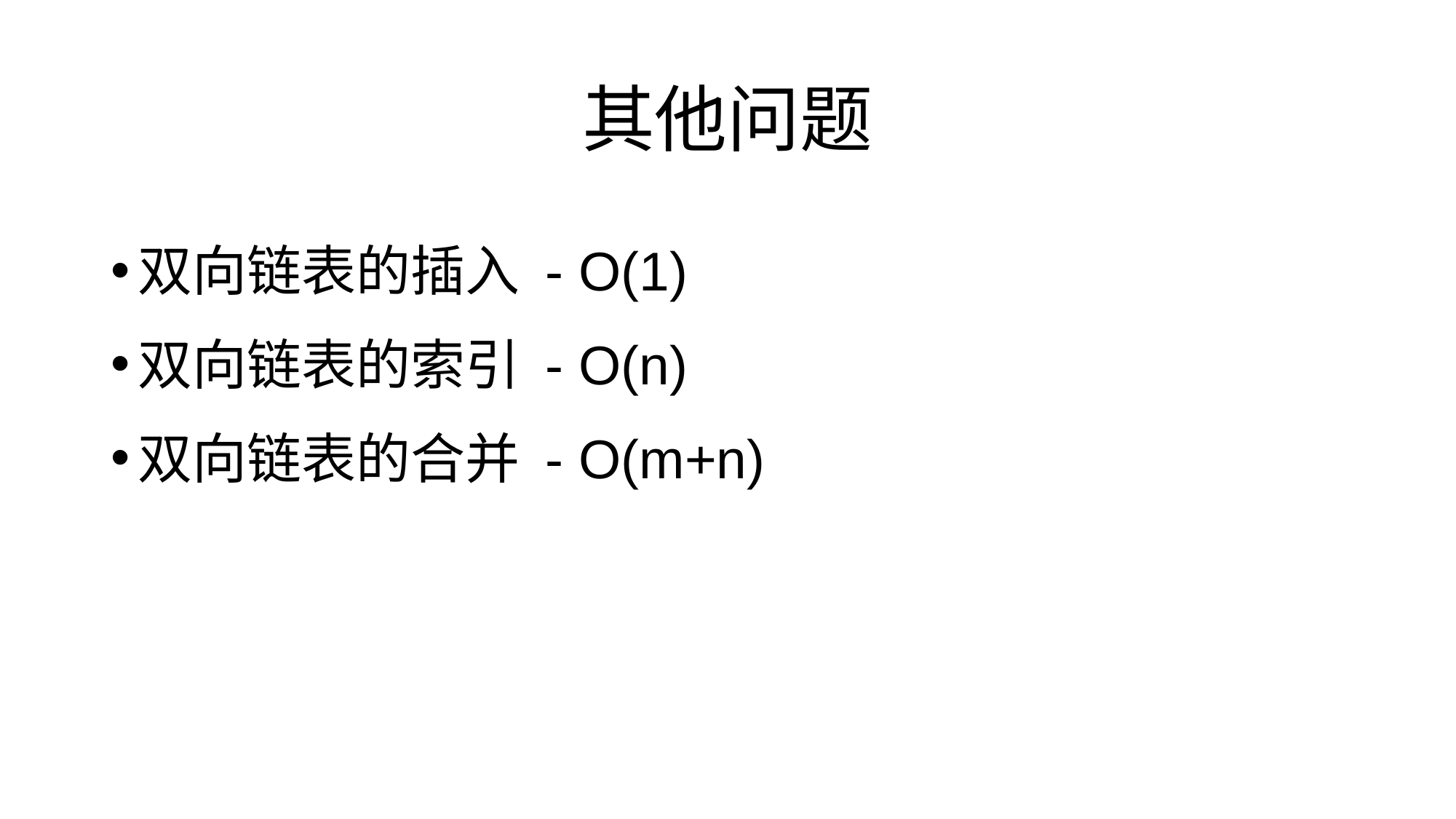

# 其他问题
双向链表的插入 - O(1)
双向链表的索引 - O(n)
双向链表的合并 - O(m+n)